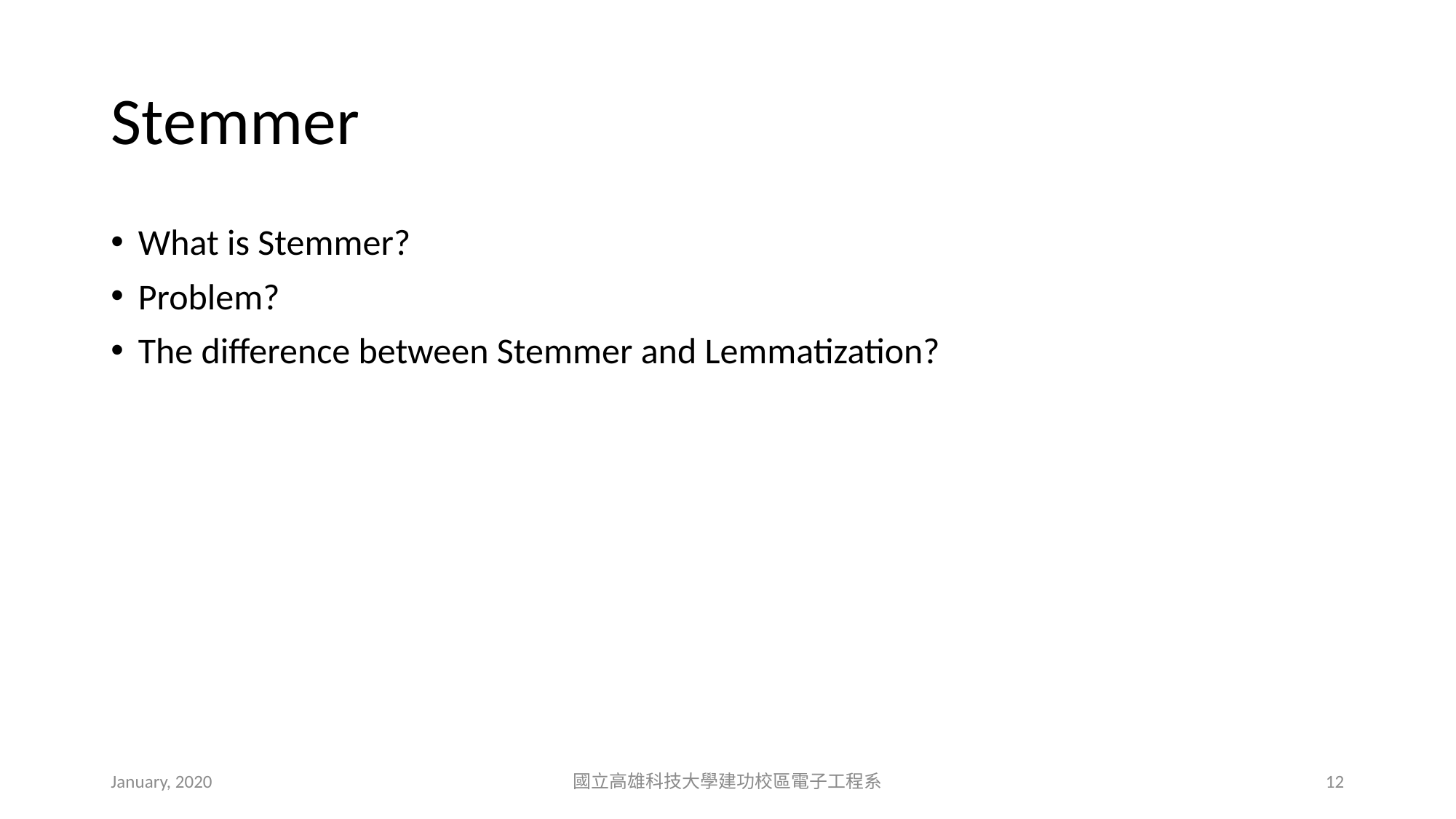

# Stemmer
What is Stemmer?
Problem?
The difference between Stemmer and Lemmatization?

January, 2020
國立高雄科技大學建功校區電子工程系
12